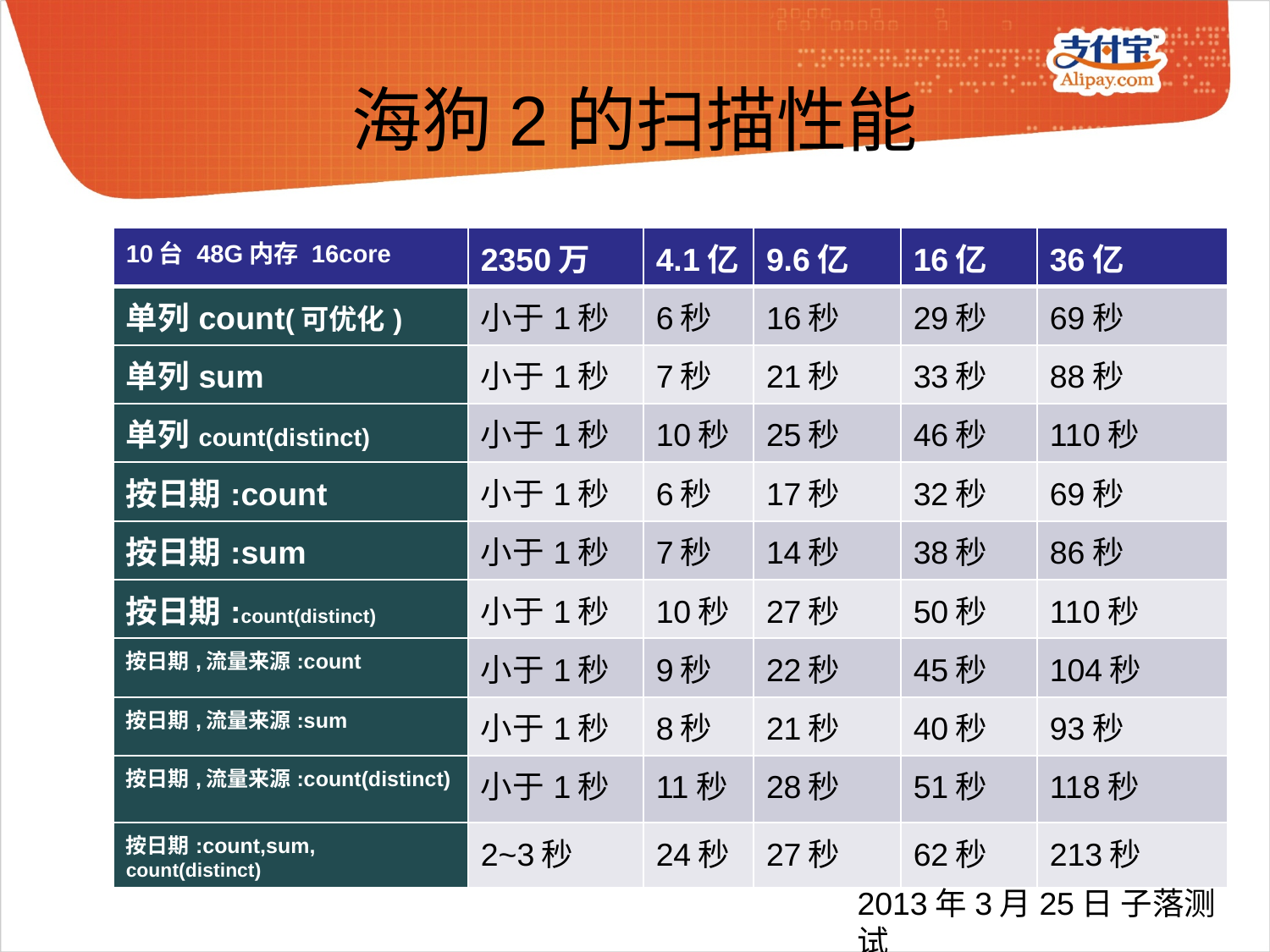

# 海狗2的扫描性能
| 10台 48G内存 16core | 2350万 | 4.1亿 | 9.6亿 | 16亿 | 36亿 |
| --- | --- | --- | --- | --- | --- |
| 单列count(可优化) | 小于1秒 | 6秒 | 16秒 | 29秒 | 69秒 |
| 单列sum | 小于1秒 | 7秒 | 21秒 | 33秒 | 88秒 |
| 单列count(distinct) | 小于1秒 | 10秒 | 25秒 | 46秒 | 110秒 |
| 按日期:count | 小于1秒 | 6秒 | 17秒 | 32秒 | 69秒 |
| 按日期:sum | 小于1秒 | 7秒 | 14秒 | 38秒 | 86秒 |
| 按日期:count(distinct) | 小于1秒 | 10秒 | 27秒 | 50秒 | 110秒 |
| 按日期,流量来源:count | 小于1秒 | 9秒 | 22秒 | 45秒 | 104秒 |
| 按日期,流量来源:sum | 小于1秒 | 8秒 | 21秒 | 40秒 | 93秒 |
| 按日期,流量来源:count(distinct) | 小于1秒 | 11秒 | 28秒 | 51秒 | 118秒 |
| 按日期:count,sum, count(distinct) | 2~3秒 | 24秒 | 27秒 | 62秒 | 213秒 |
2013年3月25日 子落测试